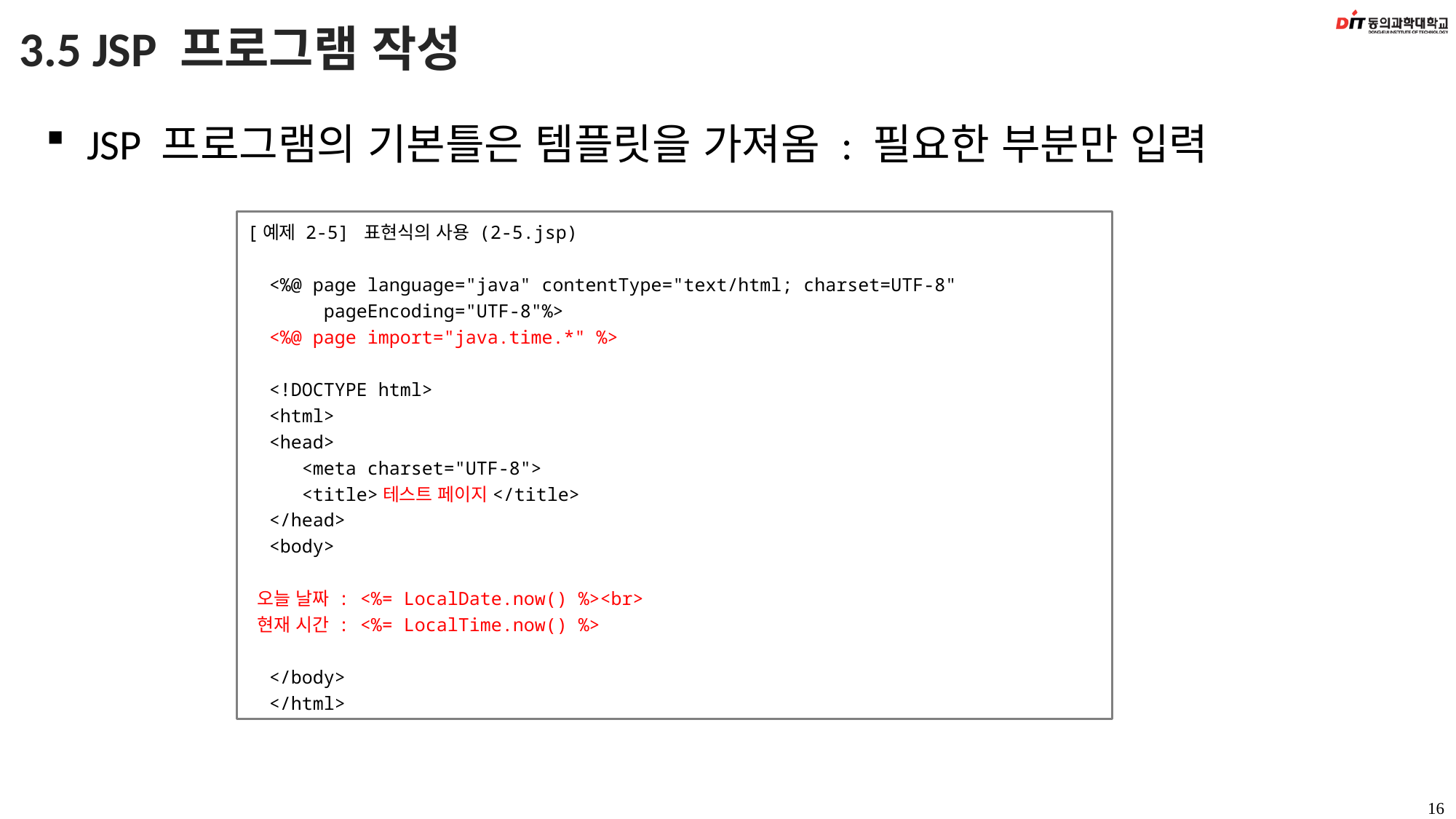

# 3.5 JSP 프로그램 작성
JSP 프로그램의 기본틀은 템플릿을 가져옴 : 필요한 부분만 입력
[예제 2-5] 표현식의 사용 (2-5.jsp)

  <%@ page language="java" contentType="text/html; charset=UTF-8"
       pageEncoding="UTF-8"%>
  <%@ page import="java.time.*" %>

  <!DOCTYPE html>
  <html>
  <head>
     <meta charset="UTF-8">
     <title>테스트 페이지</title>
  </head>
  <body>

 오늘 날짜 : <%= LocalDate.now() %><br>
 현재 시간 : <%= LocalTime.now() %>

  </body>
  </html>
16